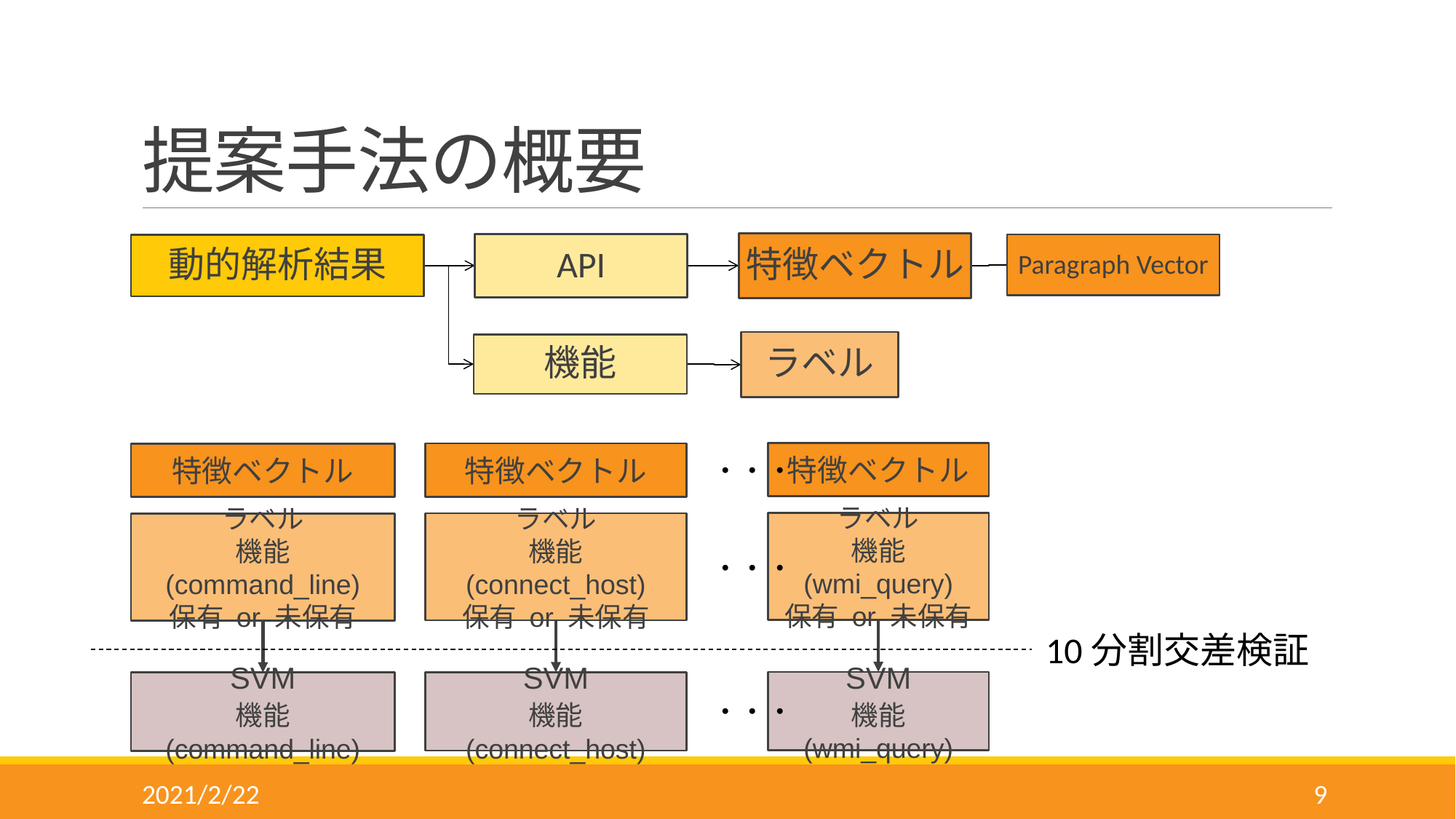

# 提案手法の概要

動的解析結果
API
特徴ベクトル
Paragraph Vector
機能
ラベル
特徴ベクトル
ラベル
機能 (wmi_query)
保有 or 未保有
SVM
機能 (wmi_query)
特徴ベクトル
ラベル
機能 (connect_host)
保有 or 未保有
SVM
機能 (connect_host)
特徴ベクトル
ラベル
機能 (command_line)
保有 or 未保有
SVM
機能 (command_line)
・・・
・・・
10分割交差検証
・・・
2021/2/22
9